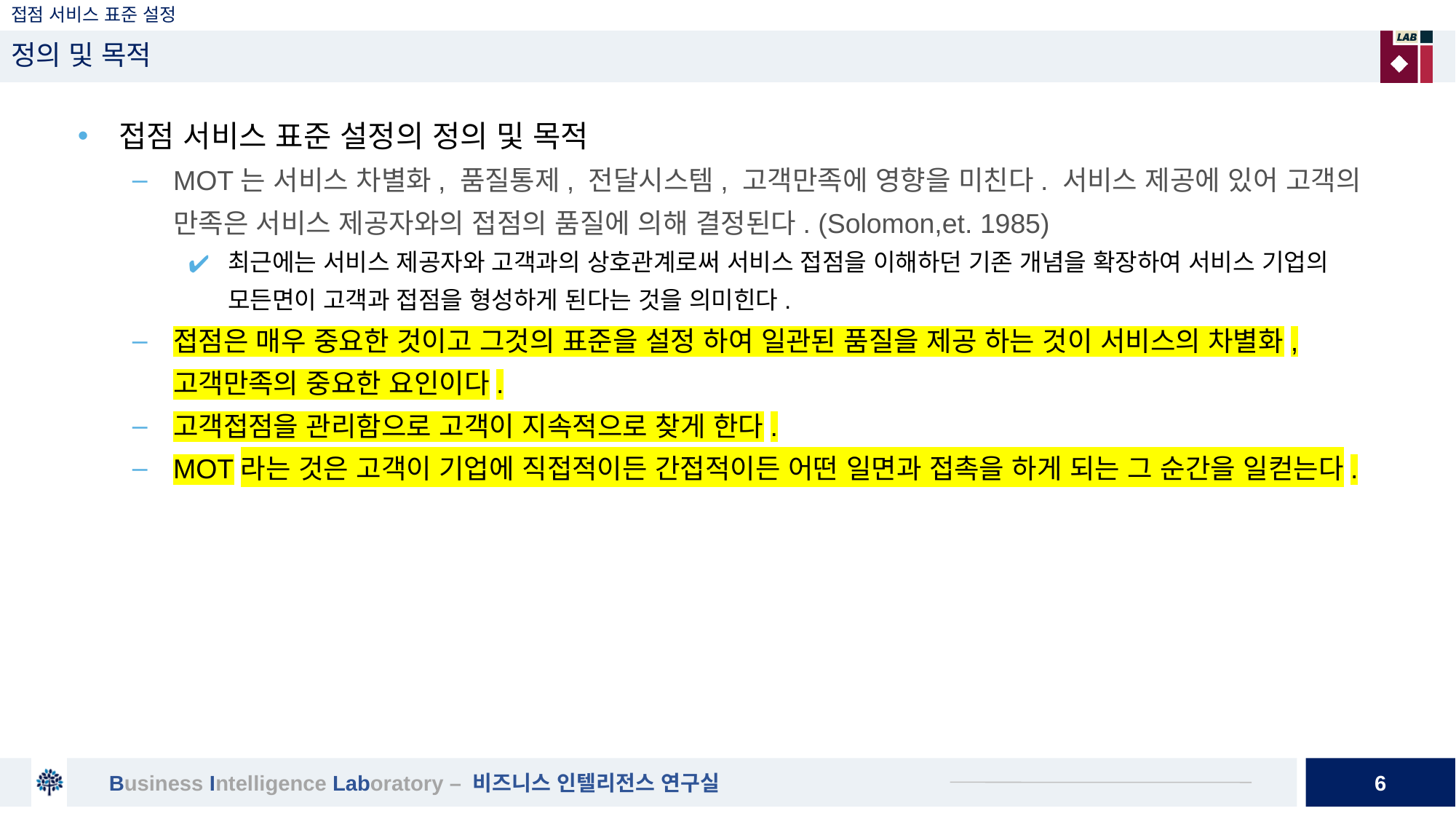

# 접점 서비스 표준 설정
정의 및 목적
접점 서비스 표준 설정의 정의 및 목적
MOT는 서비스 차별화, 품질통제, 전달시스템, 고객만족에 영향을 미친다. 서비스 제공에 있어 고객의 만족은 서비스 제공자와의 접점의 품질에 의해 결정된다. (Solomon,et. 1985)
최근에는 서비스 제공자와 고객과의 상호관계로써 서비스 접점을 이해하던 기존 개념을 확장하여 서비스 기업의 모든면이 고객과 접점을 형성하게 된다는 것을 의미힌다.
접점은 매우 중요한 것이고 그것의 표준을 설정 하여 일관된 품질을 제공 하는 것이 서비스의 차별화,고객만족의 중요한 요인이다.
고객접점을 관리함으로 고객이 지속적으로 찾게 한다.
MOT라는 것은 고객이 기업에 직접적이든 간접적이든 어떤 일면과 접촉을 하게 되는 그 순간을 일컫는다.
6